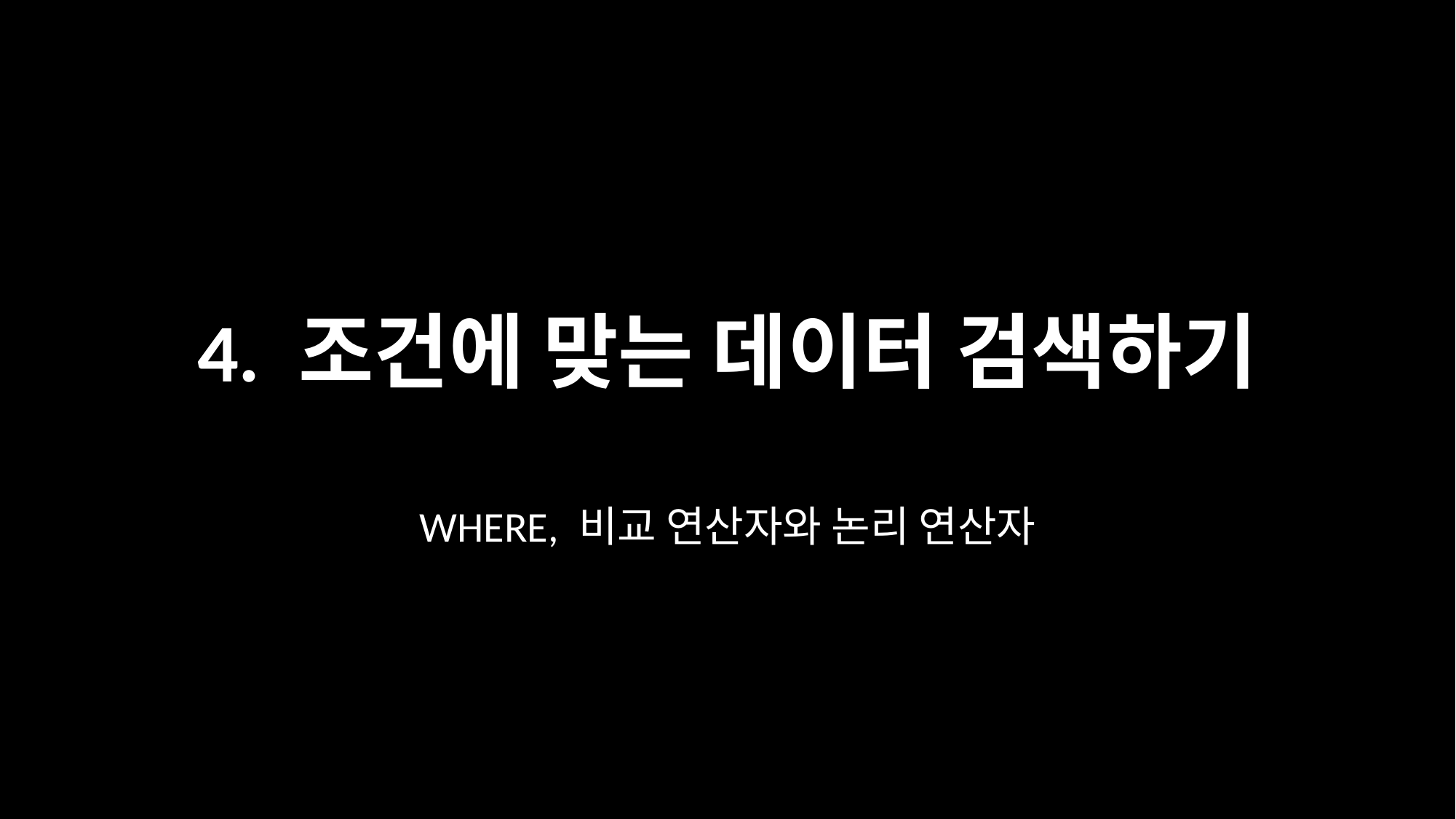

# 4. 조건에 맞는 데이터 검색하기
WHERE, 비교 연산자와 논리 연산자